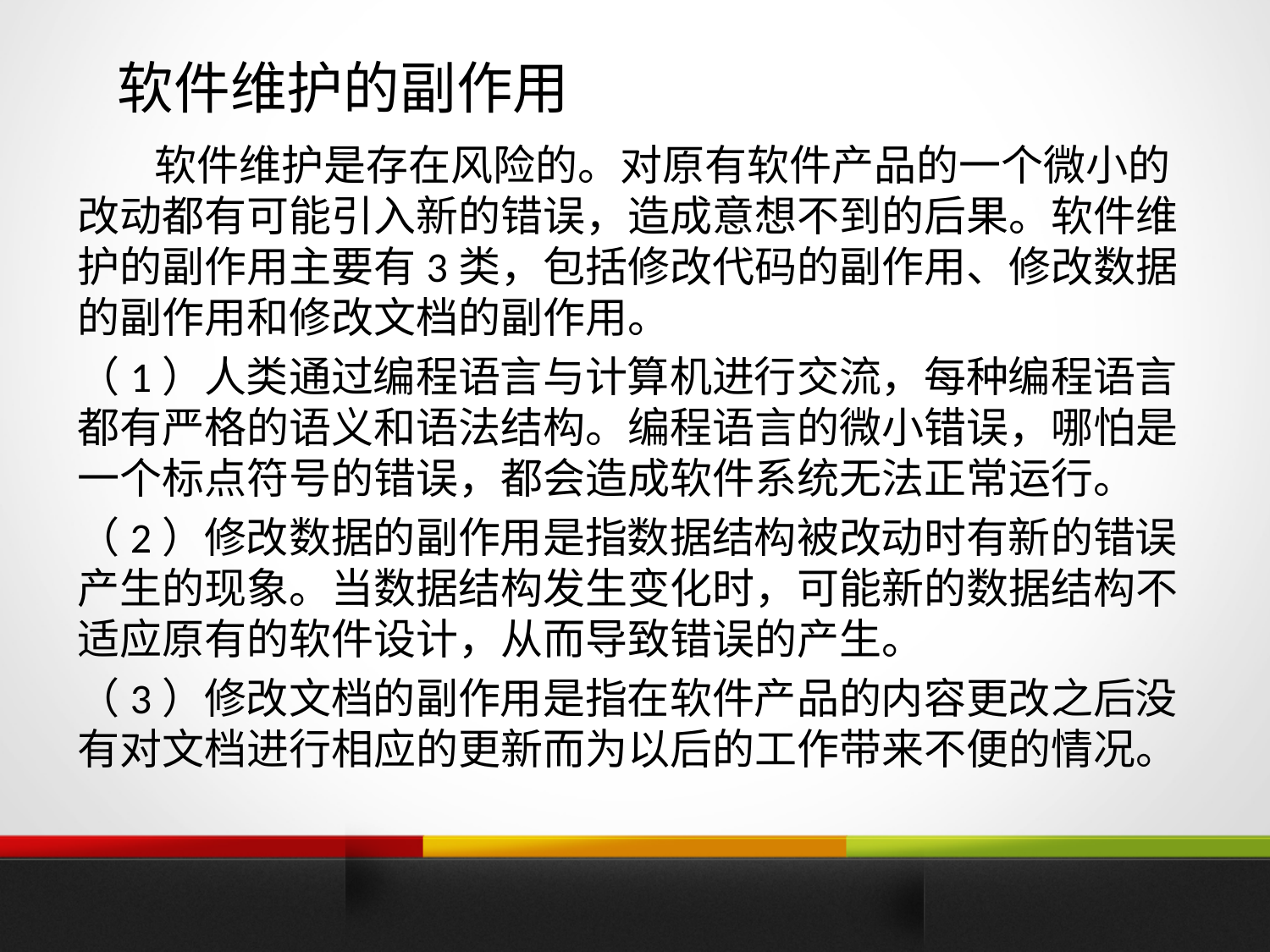

软件维护的副作用
       软件维护是存在风险的。对原有软件产品的一个微小的改动都有可能引入新的错误，造成意想不到的后果。软件维护的副作用主要有3类，包括修改代码的副作用、修改数据的副作用和修改文档的副作用。
（1）人类通过编程语言与计算机进行交流，每种编程语言都有严格的语义和语法结构。编程语言的微小错误，哪怕是一个标点符号的错误，都会造成软件系统无法正常运行。
（2）修改数据的副作用是指数据结构被改动时有新的错误产生的现象。当数据结构发生变化时，可能新的数据结构不适应原有的软件设计，从而导致错误的产生。
（3）修改文档的副作用是指在软件产品的内容更改之后没有对文档进行相应的更新而为以后的工作带来不便的情况。